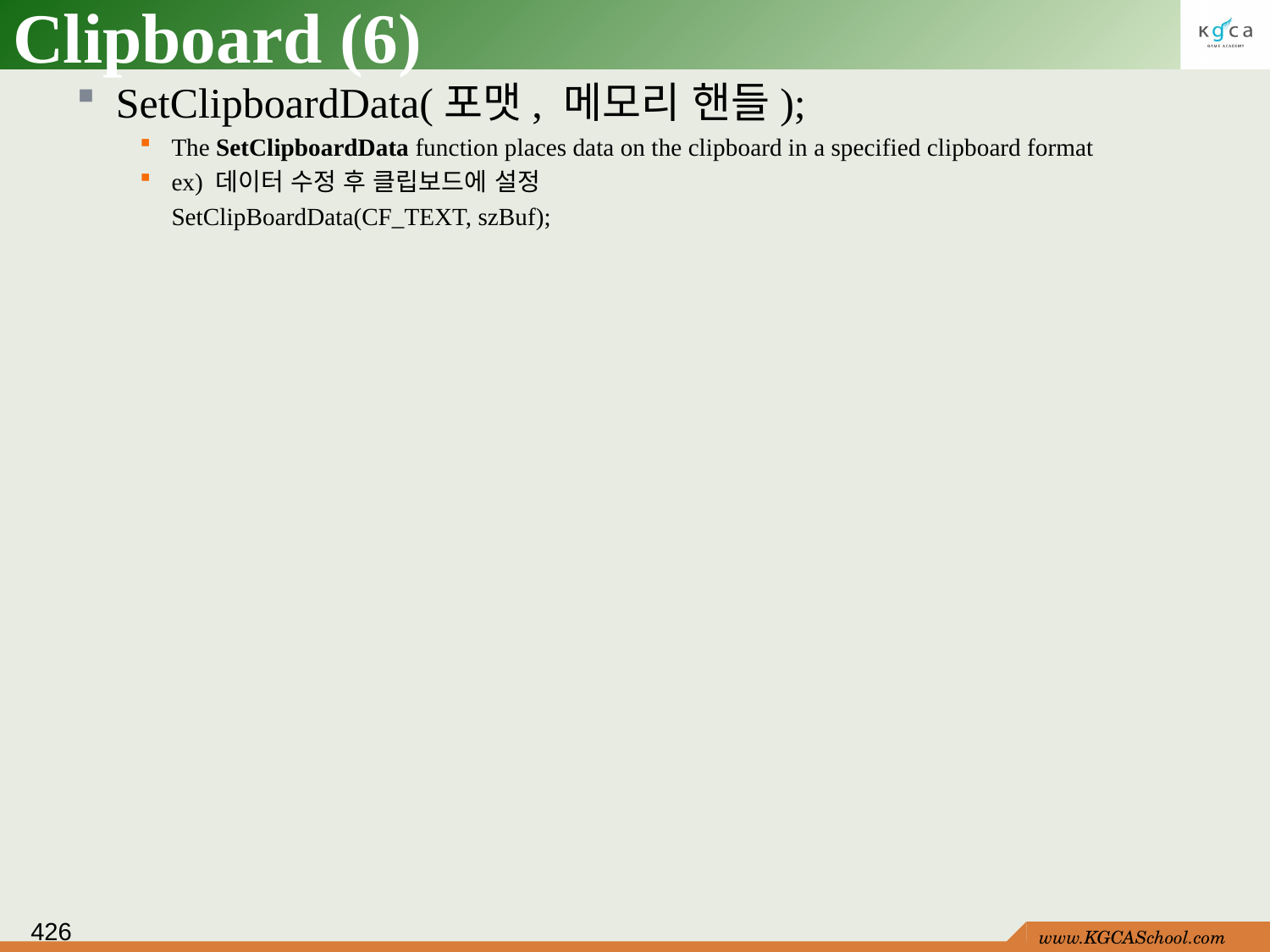

# Clipboard (6)
SetClipboardData(포맷, 메모리 핸들);
The SetClipboardData function places data on the clipboard in a specified clipboard format
ex) 데이터 수정 후 클립보드에 설정
	SetClipBoardData(CF_TEXT, szBuf);

426